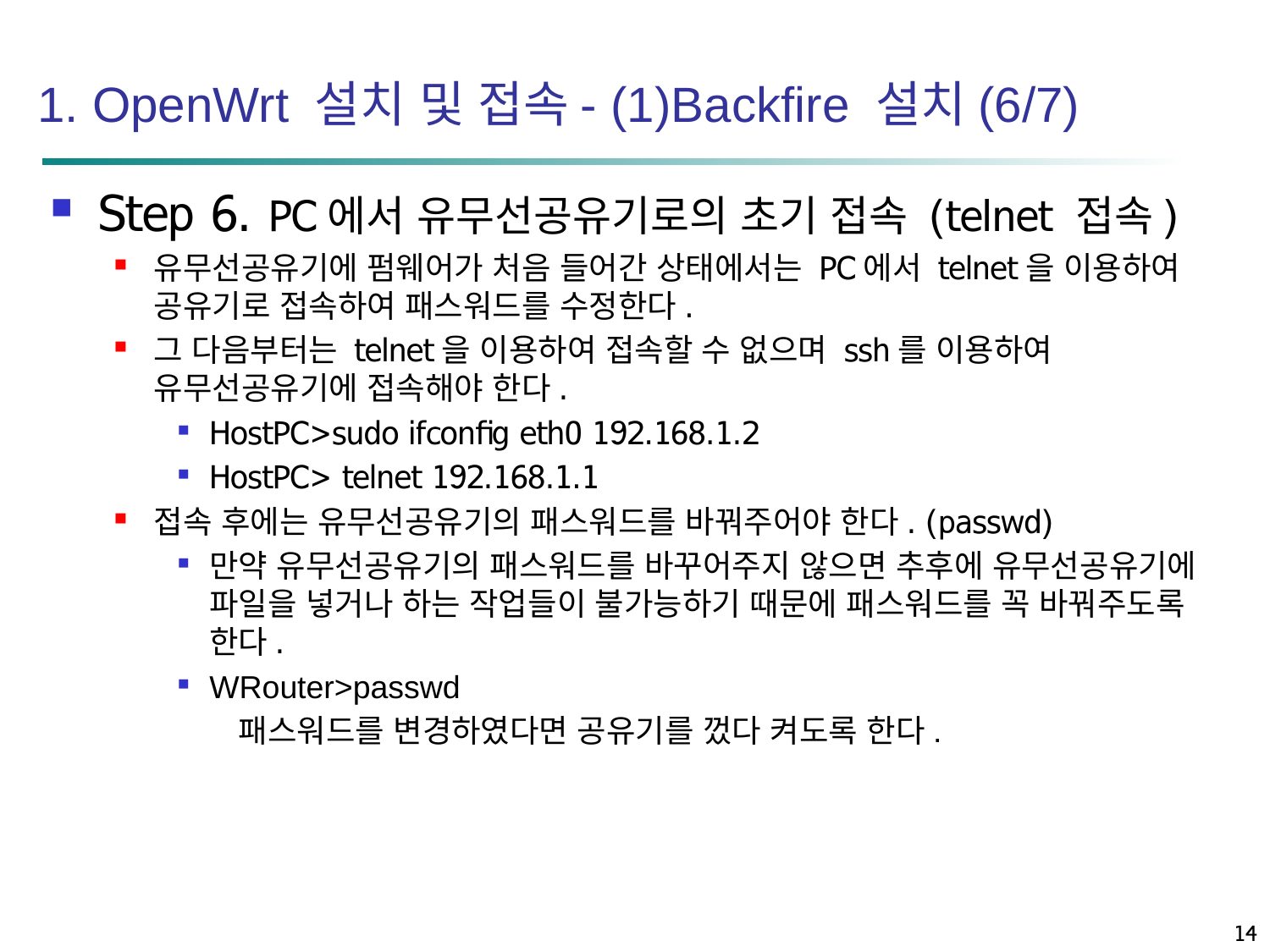

1. OpenWrt 설치 및 접속- (1)Backfire 설치(6/7)
Step 6. PC에서 유무선공유기로의 초기 접속 (telnet 접속)
유무선공유기에 펌웨어가 처음 들어간 상태에서는 PC에서 telnet을 이용하여 공유기로 접속하여 패스워드를 수정한다.
그 다음부터는 telnet을 이용하여 접속할 수 없으며 ssh를 이용하여 유무선공유기에 접속해야 한다.
HostPC>sudo ifconfig eth0 192.168.1.2
HostPC> telnet 192.168.1.1
접속 후에는 유무선공유기의 패스워드를 바꿔주어야 한다. (passwd)
만약 유무선공유기의 패스워드를 바꾸어주지 않으면 추후에 유무선공유기에 파일을 넣거나 하는 작업들이 불가능하기 때문에 패스워드를 꼭 바꿔주도록 한다.
WRouter>passwd
      패스워드를 변경하였다면 공유기를 껐다 켜도록 한다.
14